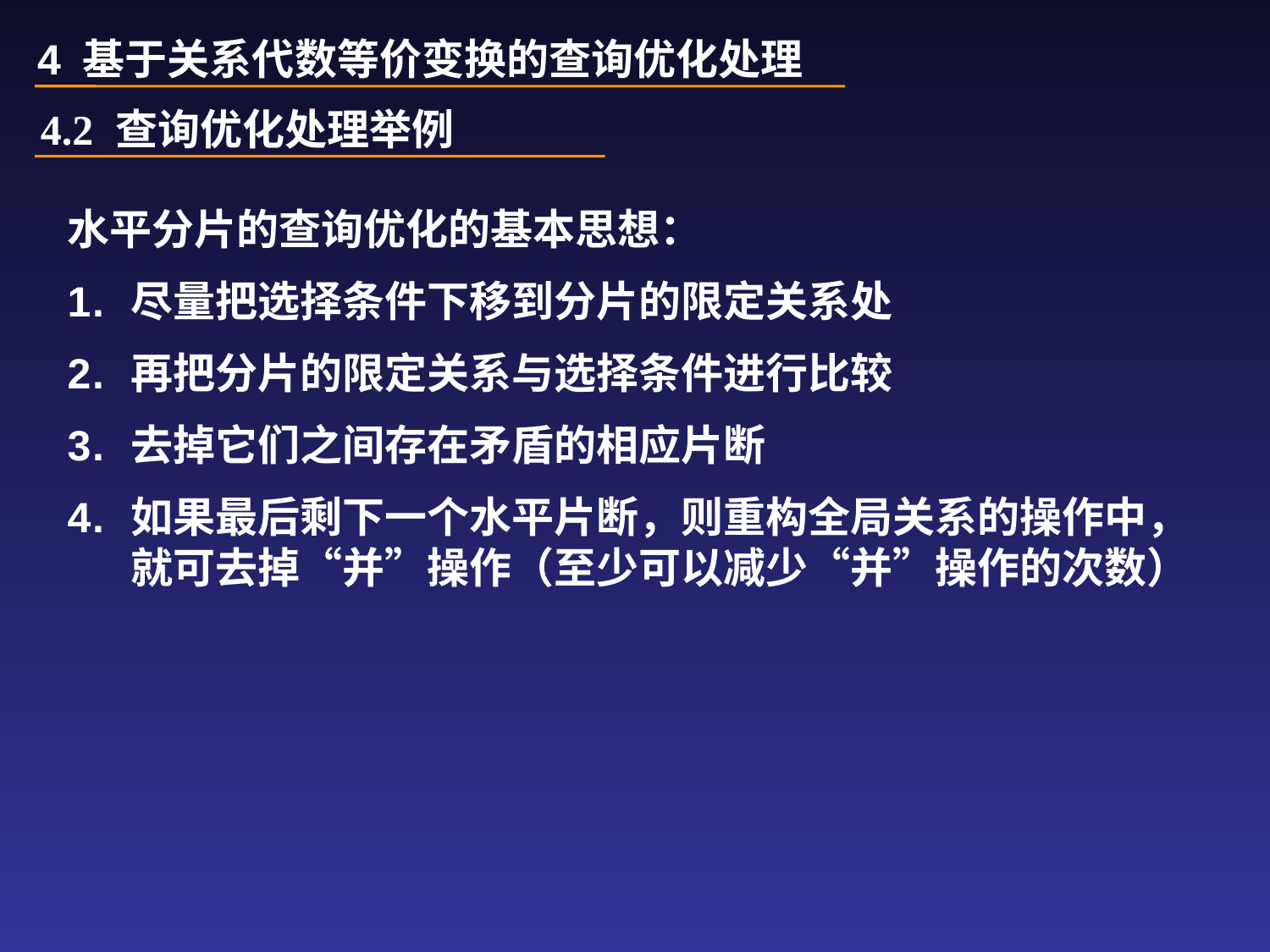

4 基于关系代数等价变换的查询优化处理

4.2 查询优化处理举例

水平分片的查询优化的基本思想：
尽量把选择条件下移到分片的限定关系处
再把分片的限定关系与选择条件进行比较
去掉它们之间存在矛盾的相应片断
如果最后剩下一个水平片断，则重构全局关系的操作中，就可去掉“并”操作（至少可以减少“并”操作的次数）